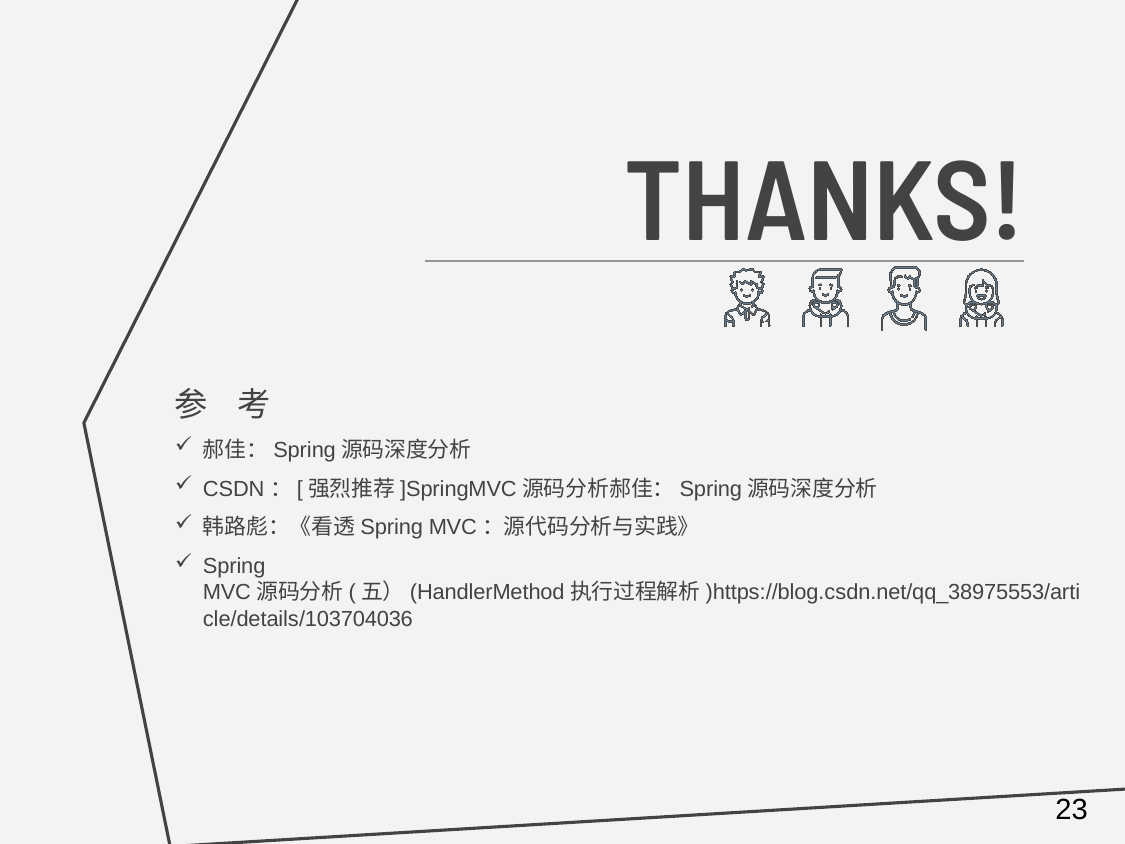

# THANKS!

参    考
郝佳：Spring源码深度分析
CSDN：[强烈推荐]SpringMVC源码分析郝佳：Spring源码深度分析
韩路彪：《看透Spring MVC：源代码分析与实践》
Spring MVC源码分析(五）(HandlerMethod执行过程解析)https://blog.csdn.net/qq_38975553/article/details/103704036
23